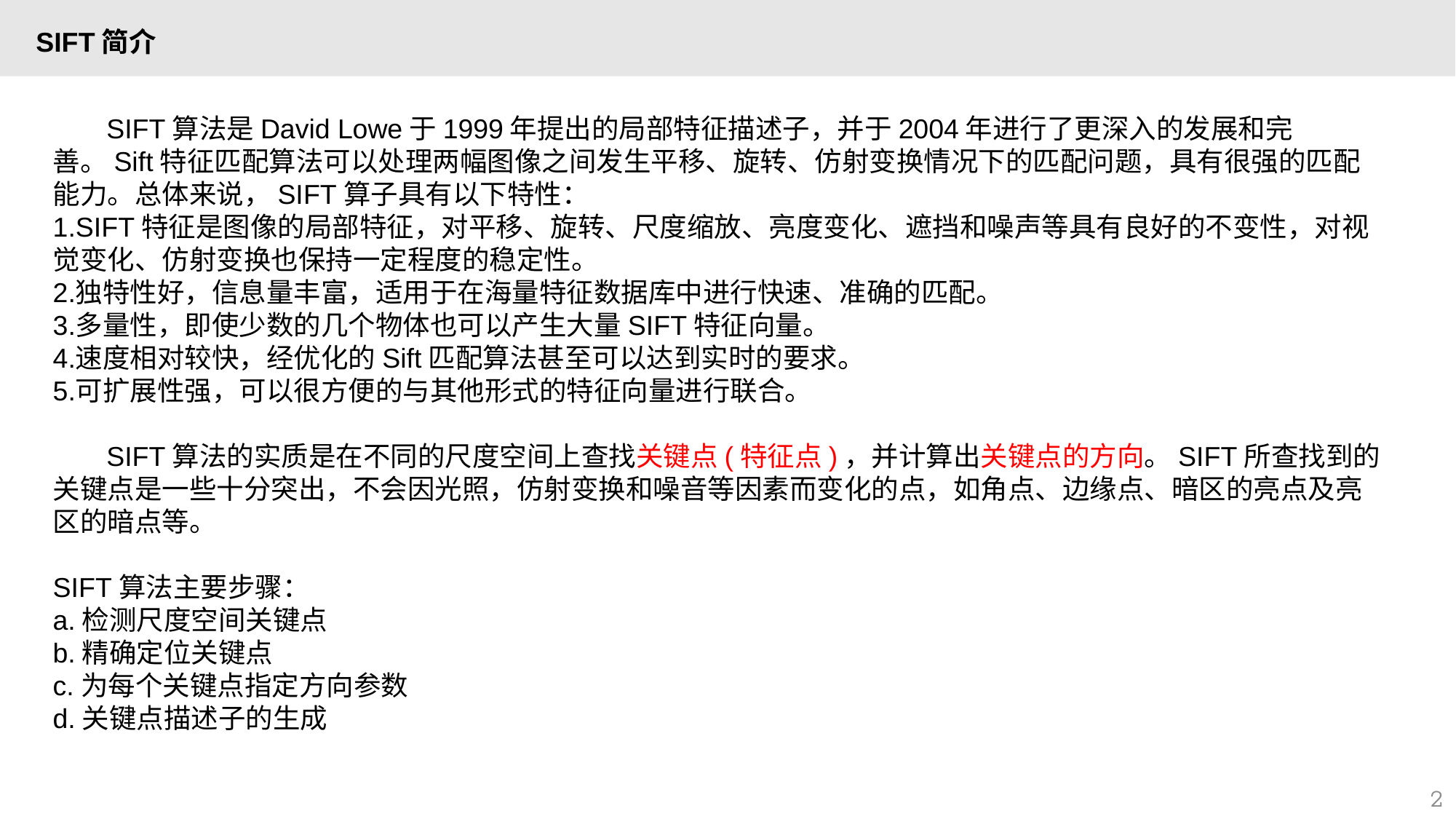

SIFT简介
       SIFT算法是David Lowe于1999年提出的局部特征描述子，并于2004年进行了更深入的发展和完善。Sift特征匹配算法可以处理两幅图像之间发生平移、旋转、仿射变换情况下的匹配问题，具有很强的匹配能力。总体来说，SIFT算子具有以下特性：
SIFT特征是图像的局部特征，对平移、旋转、尺度缩放、亮度变化、遮挡和噪声等具有良好的不变性，对视觉变化、仿射变换也保持一定程度的稳定性。
独特性好，信息量丰富，适用于在海量特征数据库中进行快速、准确的匹配。
多量性，即使少数的几个物体也可以产生大量SIFT特征向量。
速度相对较快，经优化的Sift匹配算法甚至可以达到实时的要求。
可扩展性强，可以很方便的与其他形式的特征向量进行联合。

       SIFT算法的实质是在不同的尺度空间上查找关键点(特征点)，并计算出关键点的方向。SIFT所查找到的关键点是一些十分突出，不会因光照，仿射变换和噪音等因素而变化的点，如角点、边缘点、暗区的亮点及亮区的暗点等。

SIFT算法主要步骤：
a.检测尺度空间关键点
b.精确定位关键点
c.为每个关键点指定方向参数
d.关键点描述子的生成
2